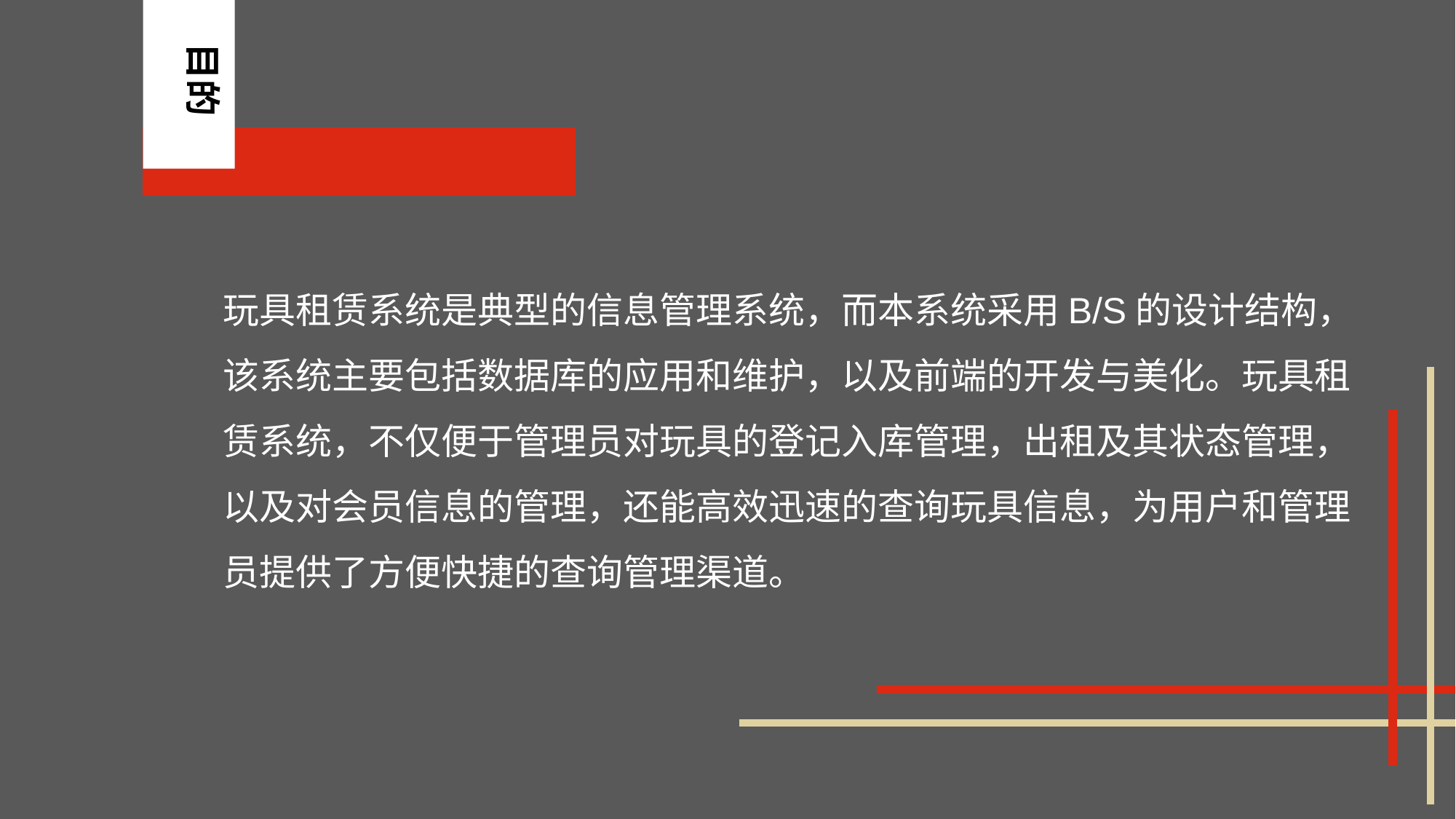

目的

玩具租赁系统是典型的信息管理系统，而本系统采用B/S的设计结构，该系统主要包括数据库的应用和维护，以及前端的开发与美化。玩具租赁系统，不仅便于管理员对玩具的登记入库管理，出租及其状态管理，以及对会员信息的管理，还能高效迅速的查询玩具信息，为用户和管理员提供了方便快捷的查询管理渠道。